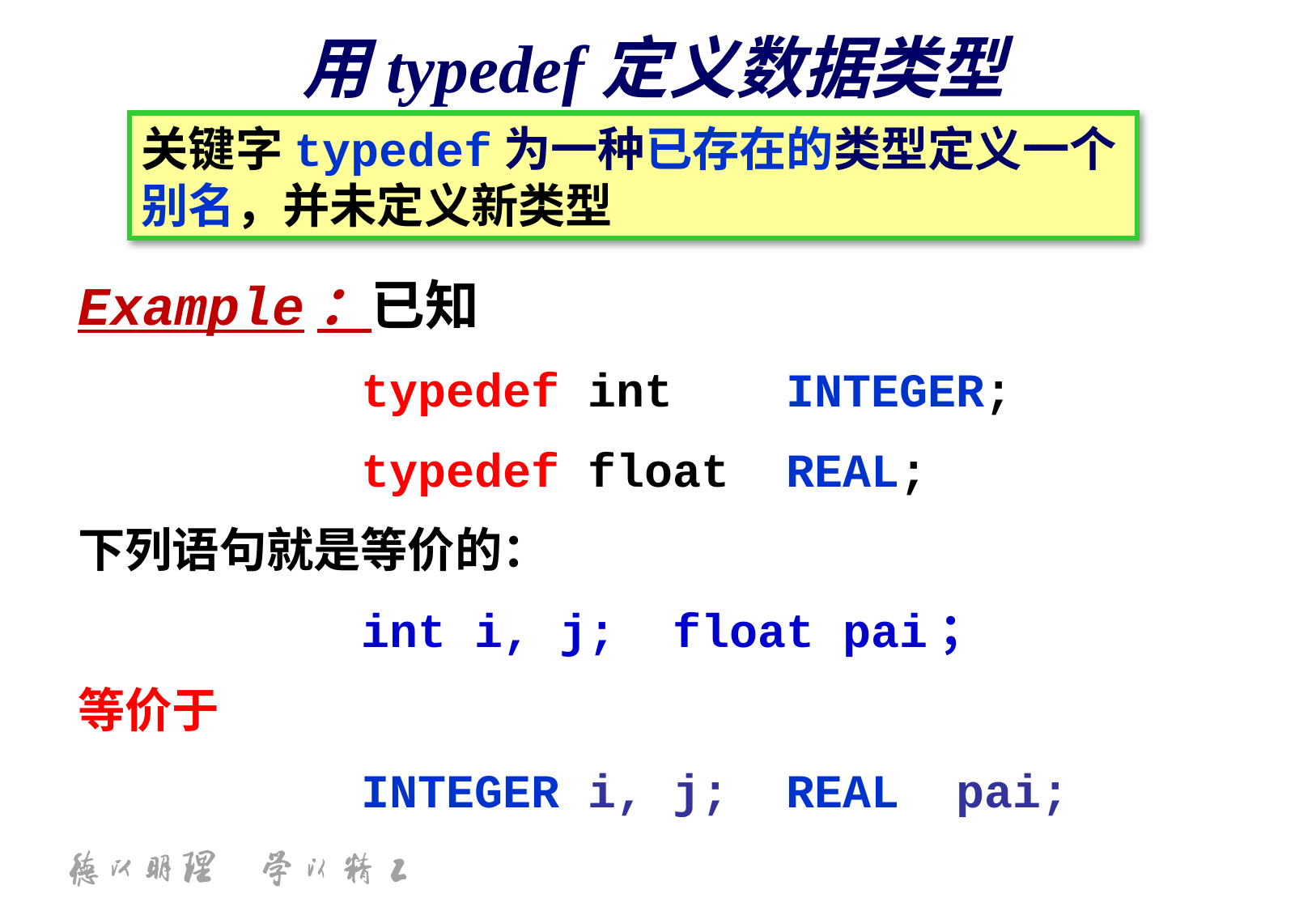

用typedef定义数据类型
关键字typedef为一种已存在的类型定义一个别名，并未定义新类型
Example：已知
          typedef int    INTEGER;
          typedef float  REAL;
下列语句就是等价的：
          int i, j;  float pai；
等价于
          INTEGER i, j;  REAL  pai;